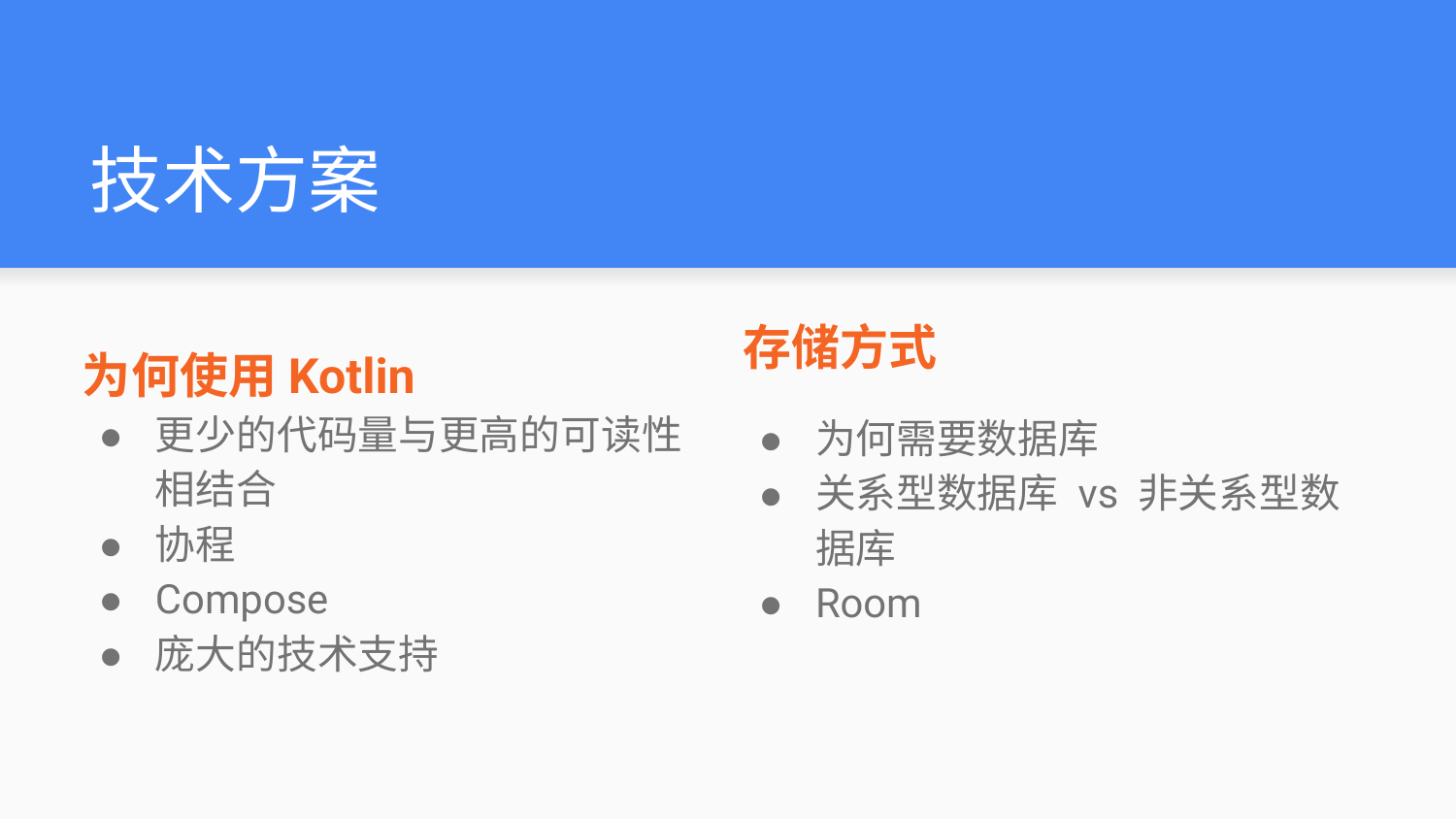

# 技术方案
为何使用Kotlin
更少的代码量与更高的可读性相结合
协程
Compose
庞大的技术支持
存储方式
为何需要数据库
关系型数据库 vs 非关系型数据库
Room